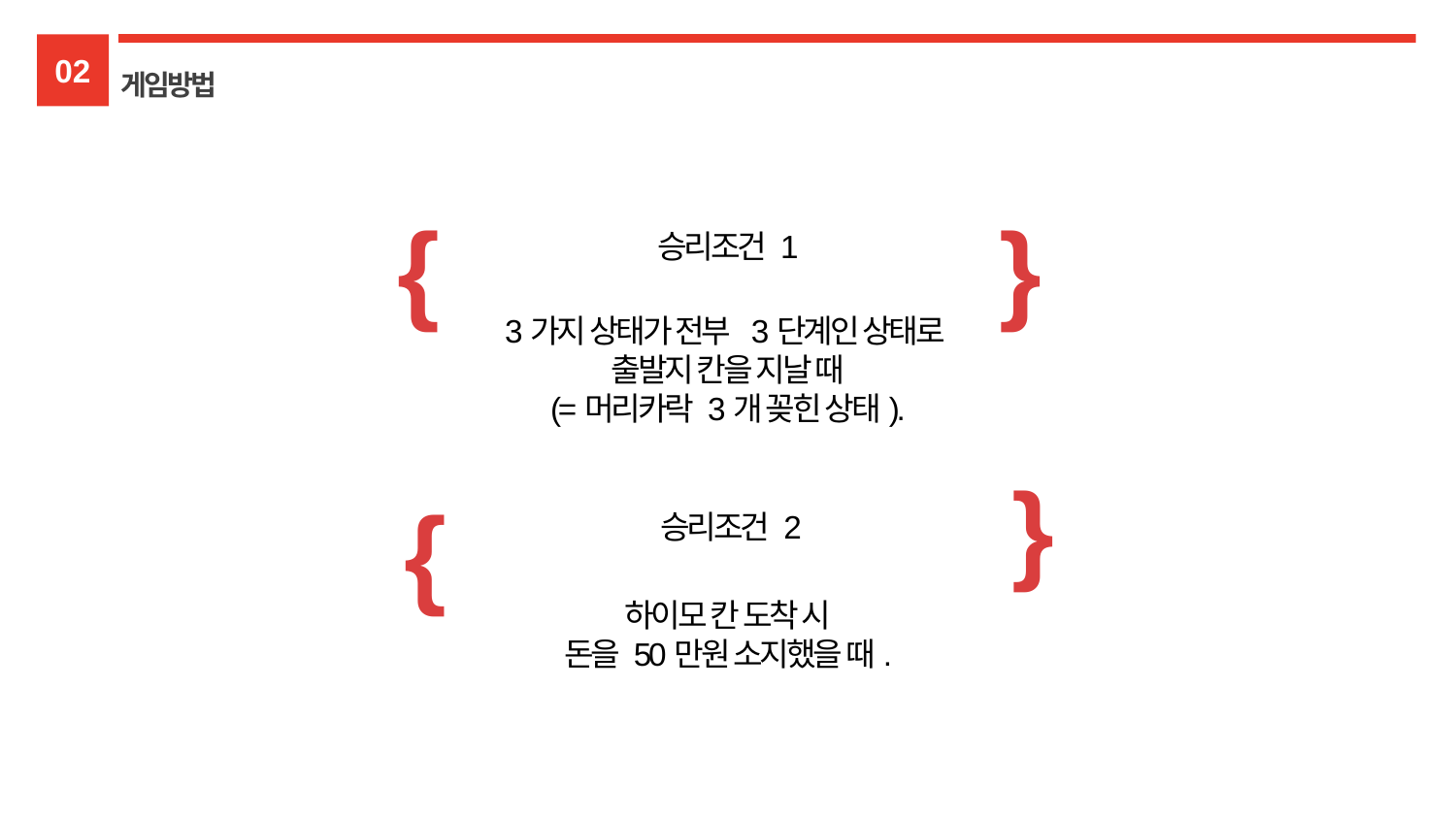

02
게임방법
}
{
승리조건 1
3가지 상태가 전부  3단계인 상태로
출발지 칸을 지날 때
(=머리카락 3개 꽂힌 상태).
}
{
승리조건 2

하이모 칸 도착 시
돈을 50만원 소지했을 때.